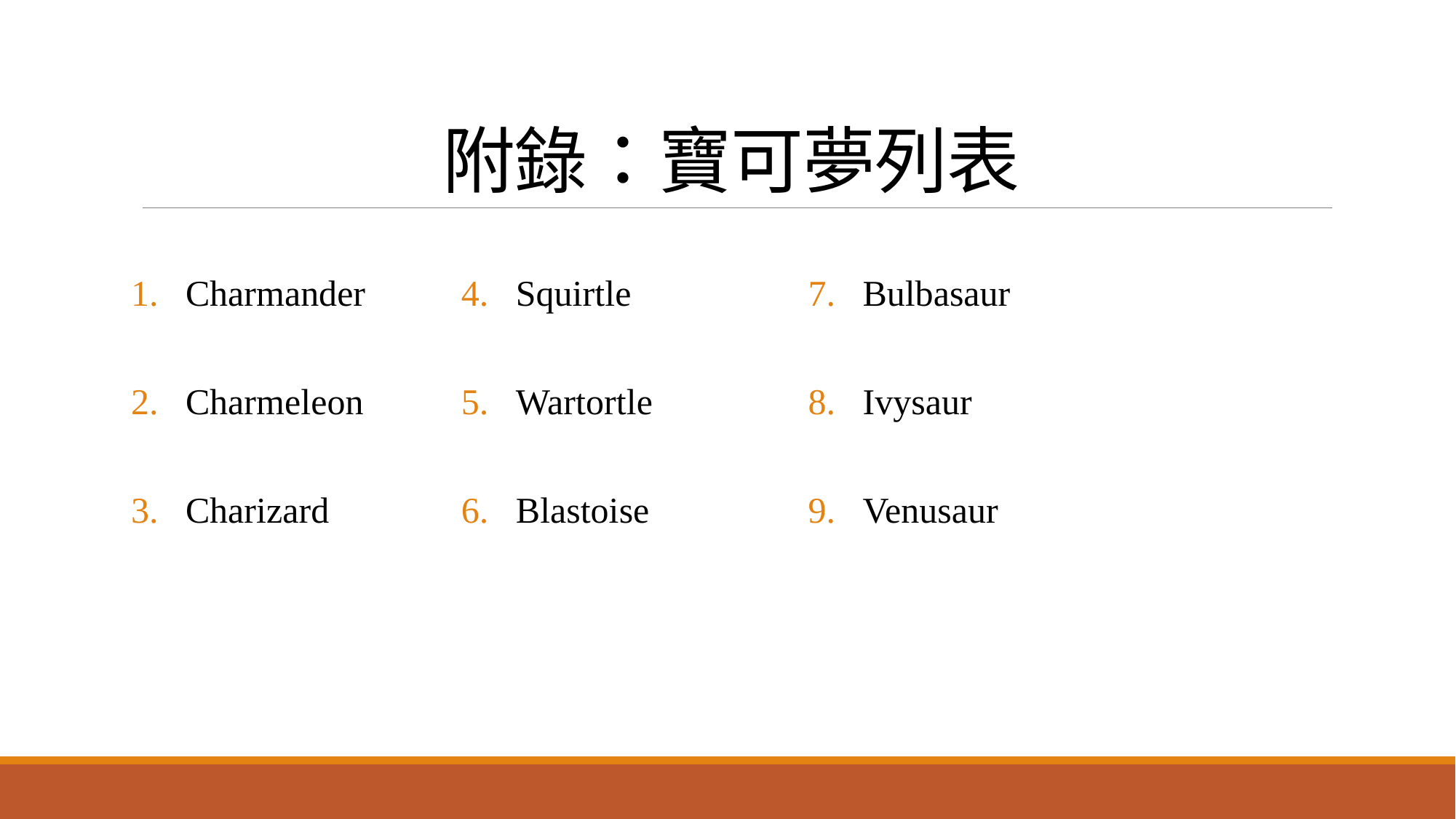

# 附錄：寶可夢列表
Charmander
Charmeleon
Charizard
Squirtle
Wartortle
Blastoise
Bulbasaur
Ivysaur
Venusaur